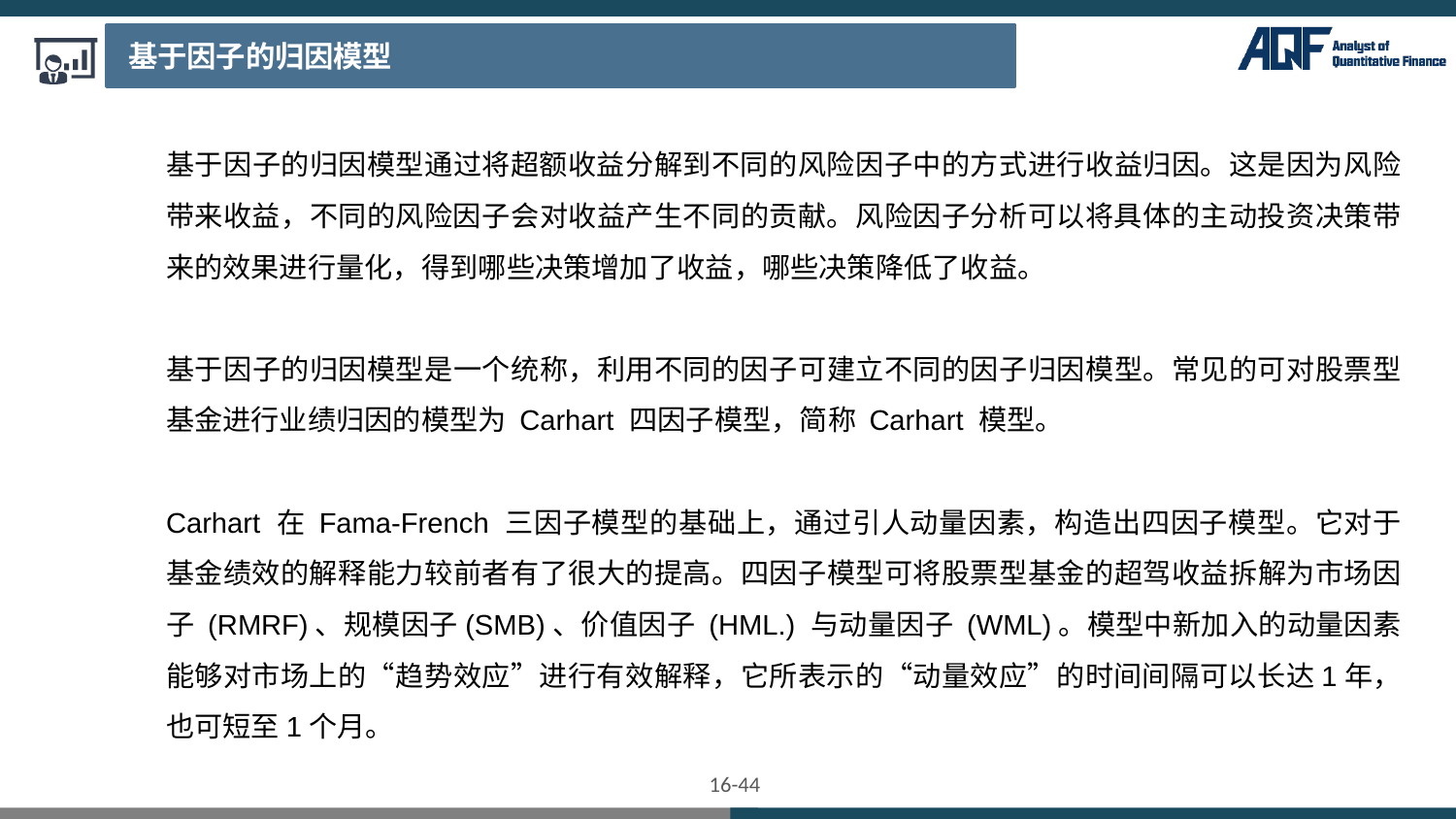

基于因子的归因模型
基于因子的归因模型通过将超额收益分解到不同的风险因子中的方式进行收益归因。这是因为风险带来收益，不同的风险因子会对收益产生不同的贡献。风险因子分析可以将具体的主动投资决策带来的效果进行量化，得到哪些决策增加了收益，哪些决策降低了收益。

基于因子的归因模型是一个统称，利用不同的因子可建立不同的因子归因模型。常见的可对股票型基金进行业绩归因的模型为 Carhart 四因子模型，简称 Carhart 模型。

Carhart 在 Fama-French 三因子模型的基础上，通过引人动量因素，构造出四因子模型。它对于基金绩效的解释能力较前者有了很大的提高。四因子模型可将股票型基金的超驾收益拆解为市场因子 (RMRF)、规模因子(SMB)、价值因子 (HML.) 与动量因子 (WML)。模型中新加入的动量因素能够对市场上的“趋势效应”进行有效解释，它所表示的“动量效应”的时间间隔可以长达1年，也可短至1个月。